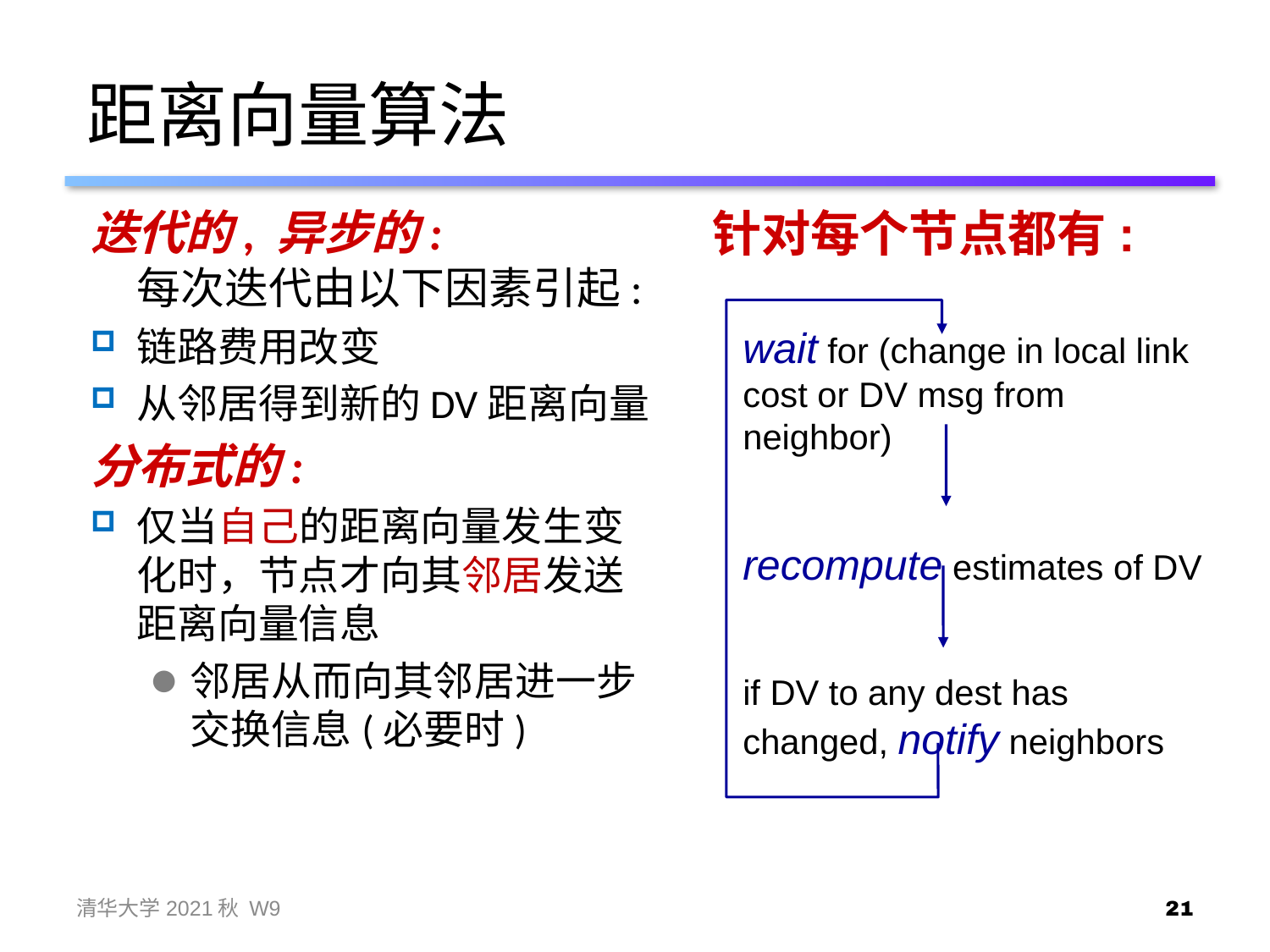

# 距离向量算法
针对每个节点都有:
迭代的, 异步的:
每次迭代由以下因素引起:
链路费用改变
从邻居得到新的DV距离向量
分布式的:
仅当自己的距离向量发生变化时，节点才向其邻居发送距离向量信息
邻居从而向其邻居进一步交换信息(必要时)

wait for (change in local link cost or DV msg from neighbor)

recompute estimates of DV

if DV to any dest has changed, notify neighbors

清华大学2021秋 W9
21